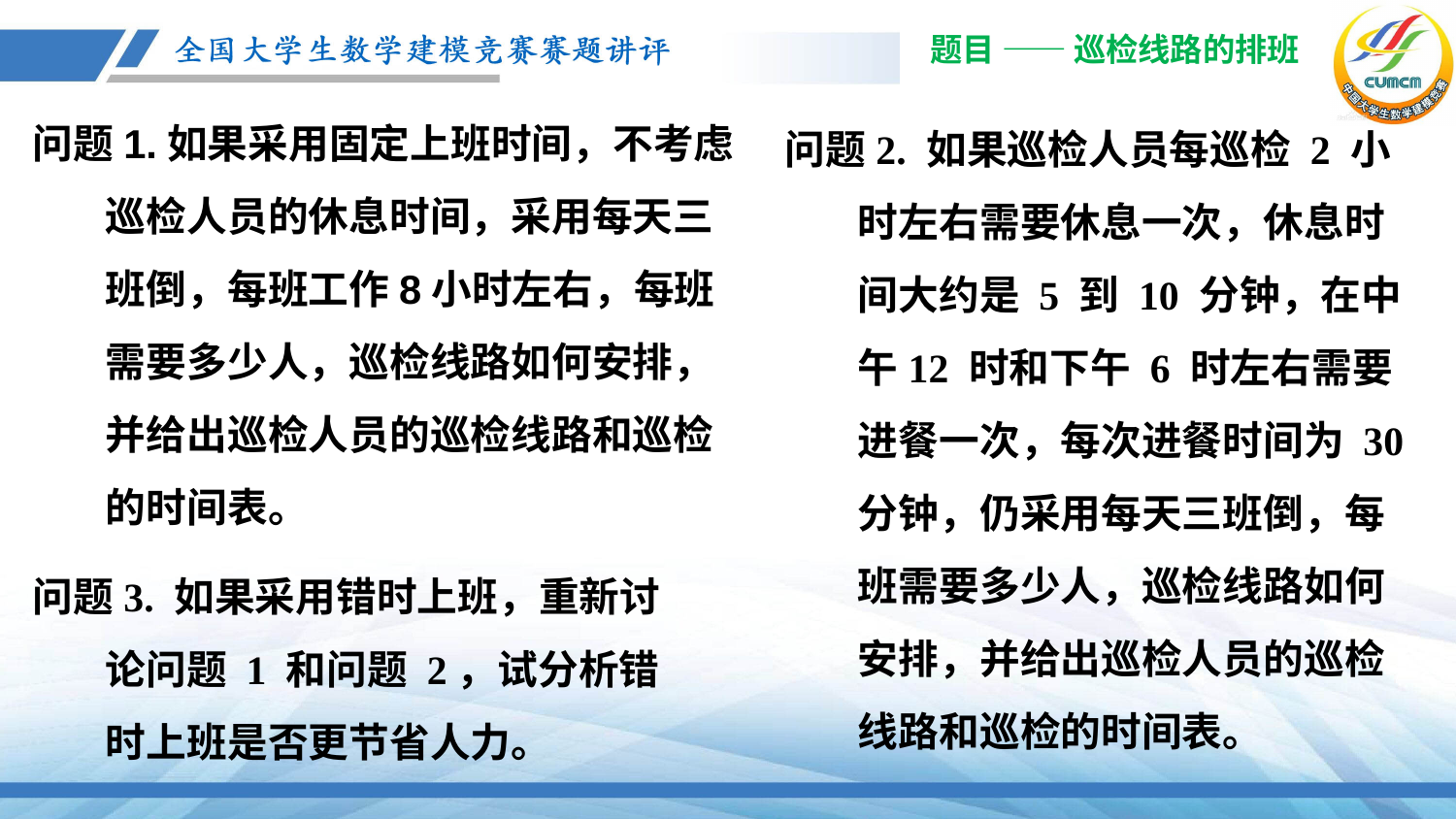

题目 —— 巡检线路的排班
问题1.如果采用固定上班时间，不考虑巡检人员的休息时间，采用每天三班倒，每班工作8小时左右，每班需要多少人，巡检线路如何安排，并给出巡检人员的巡检线路和巡检的时间表。
问题2. 如果巡检人员每巡检 2 小时左右需要休息一次，休息时间大约是 5 到 10 分钟，在中午12 时和下午 6 时左右需要进餐一次，每次进餐时间为 30 分钟，仍采用每天三班倒，每班需要多少人，巡检线路如何安排，并给出巡检人员的巡检线路和巡检的时间表。
问题3. 如果采用错时上班，重新讨论问题 1 和问题 2，试分析错时上班是否更节省人力。